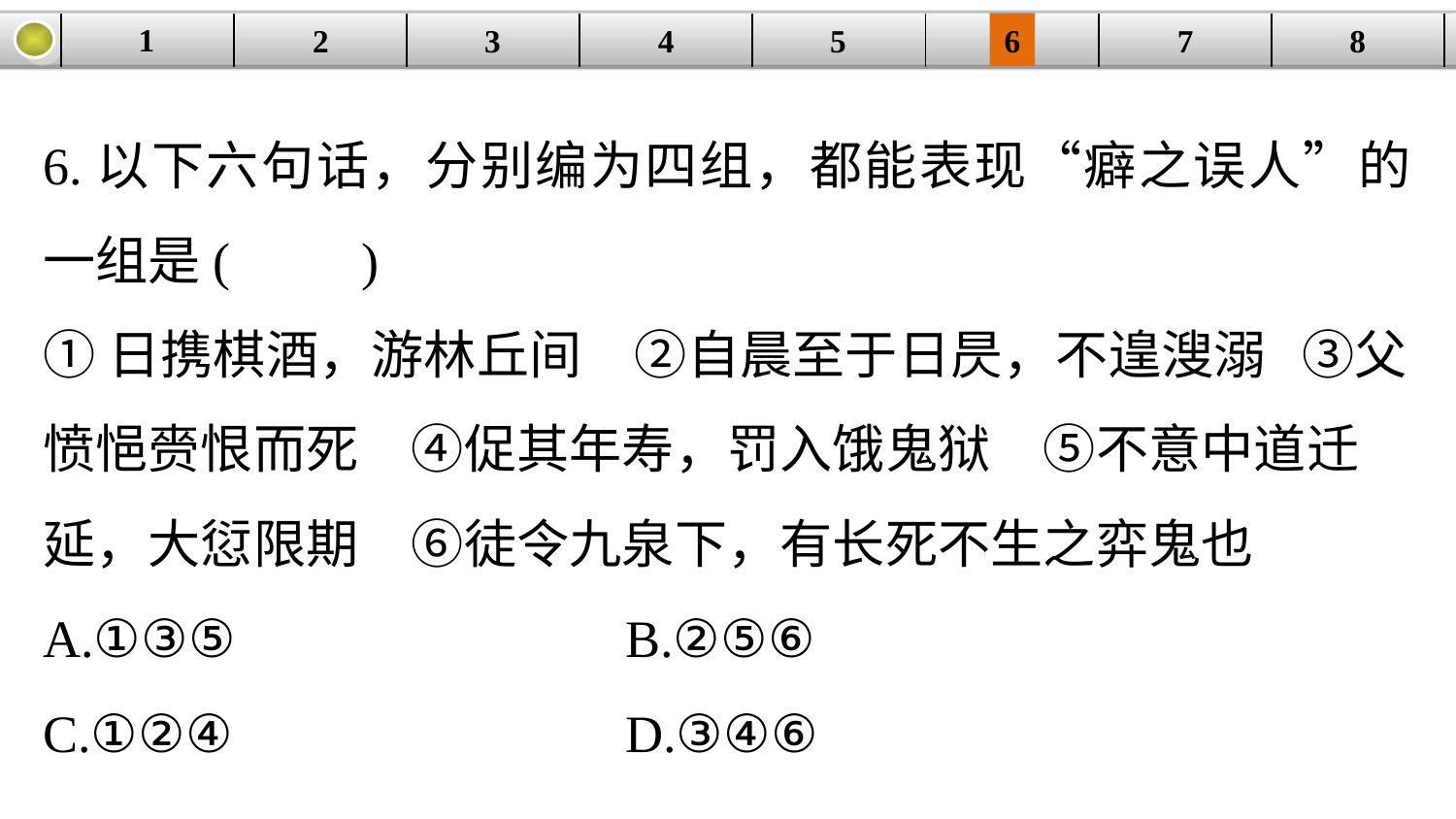

1
3
4
5
6
8
2
|  |  |  |  |  |  |  |  |
| --- | --- | --- | --- | --- | --- | --- | --- |
7

6.以下六句话，分别编为四组，都能表现“癖之误人”的一组是(　　)
①日携棋酒，游林丘间　②自晨至于日昃，不遑溲溺   ③父愤悒赍恨而死　④促其年寿，罚入饿鬼狱　⑤不意中道迁延，大愆限期　⑥徒令九泉下，有长死不生之弈鬼也
A.①③⑤  			B.②⑤⑥
C.①②④  			D.③④⑥